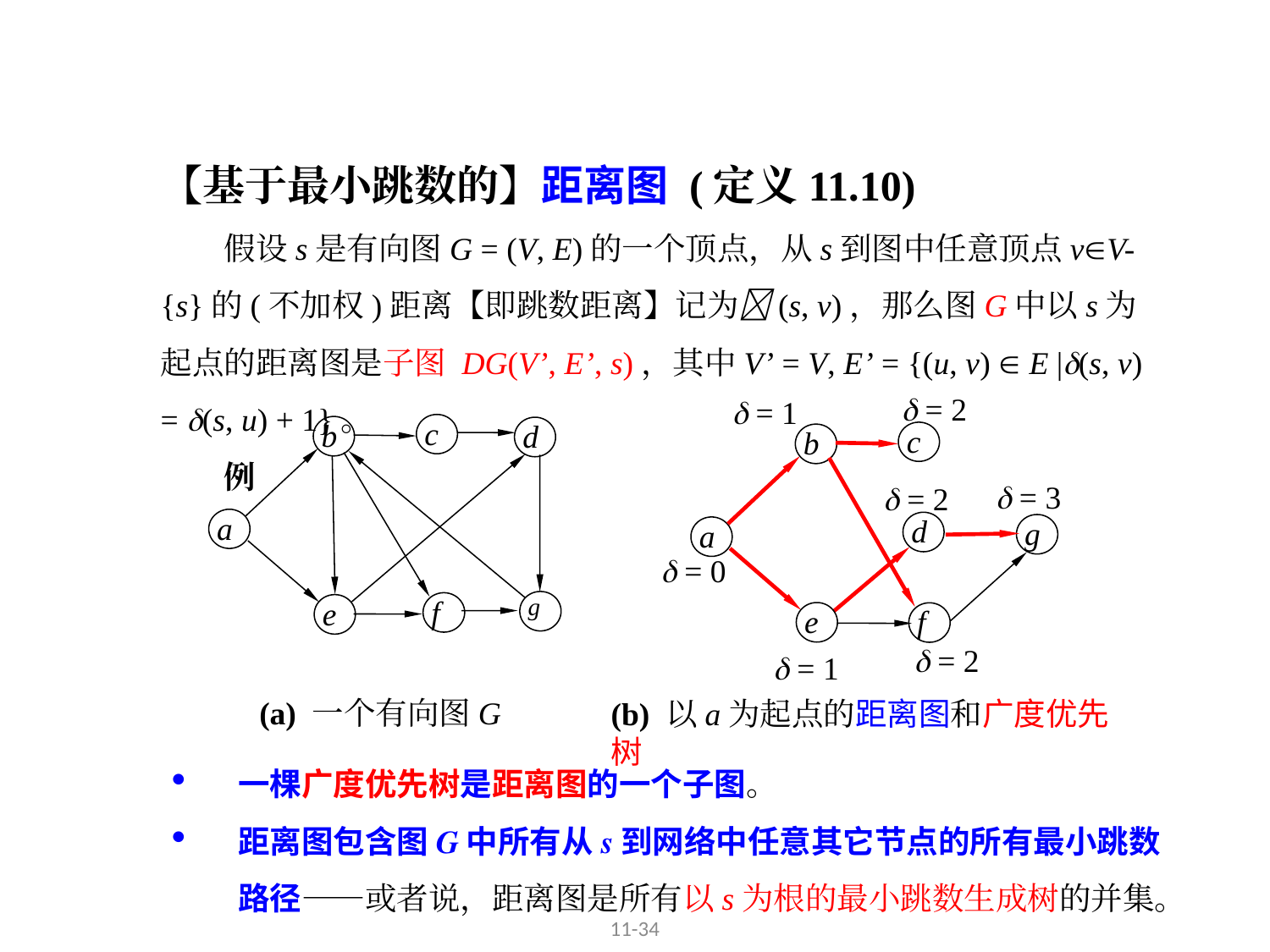

【基于最小跳数的】距离图 (定义11.10)
假设s是有向图G = (V, E)的一个顶点，从s到图中任意顶点v∈V-{s}的(不加权)距离【即跳数距离】记为δ(s, v)，那么图G中以s为起点的距离图是子图 DG(V’, E’, s)，其中V’ = V, E’ = {(u, v) ∈ E |δ(s, v) = δ(s, u) + 1}。
例

δ = 2
δ = 1
c

b

d

c

b

δ = 3
δ = 2
a

d

g

a

δ = 0

g

f

e

e

f

δ = 2
δ = 1
(a) 一个有向图G
(b) 以a为起点的距离图和广度优先树
一棵广度优先树是距离图的一个子图。
距离图包含图G中所有从s到网络中任意其它节点的所有最小跳数路径——或者说，距离图是所有以s为根的最小跳数生成树的并集。
11-34